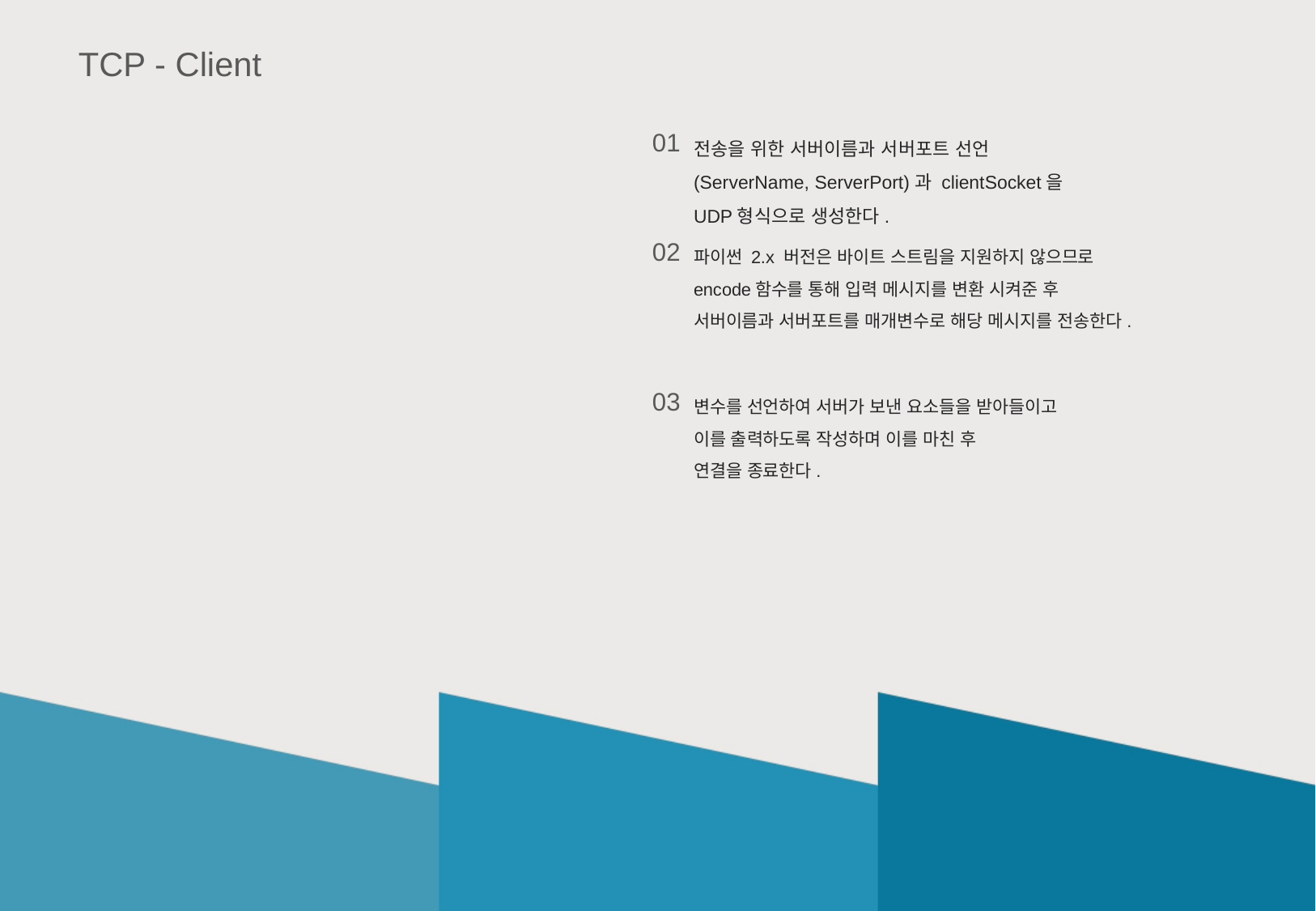

TCP - Client
전송을 위한 서버이름과 서버포트 선언(ServerName, ServerPort)과 clientSocket을 UDP형식으로 생성한다.
01
파이썬 2.x 버전은 바이트 스트림을 지원하지 않으므로 encode함수를 통해 입력 메시지를 변환 시켜준 후
서버이름과 서버포트를 매개변수로 해당 메시지를 전송한다.
02
변수를 선언하여 서버가 보낸 요소들을 받아들이고 이를 출력하도록 작성하며 이를 마친 후
연결을 종료한다.
03